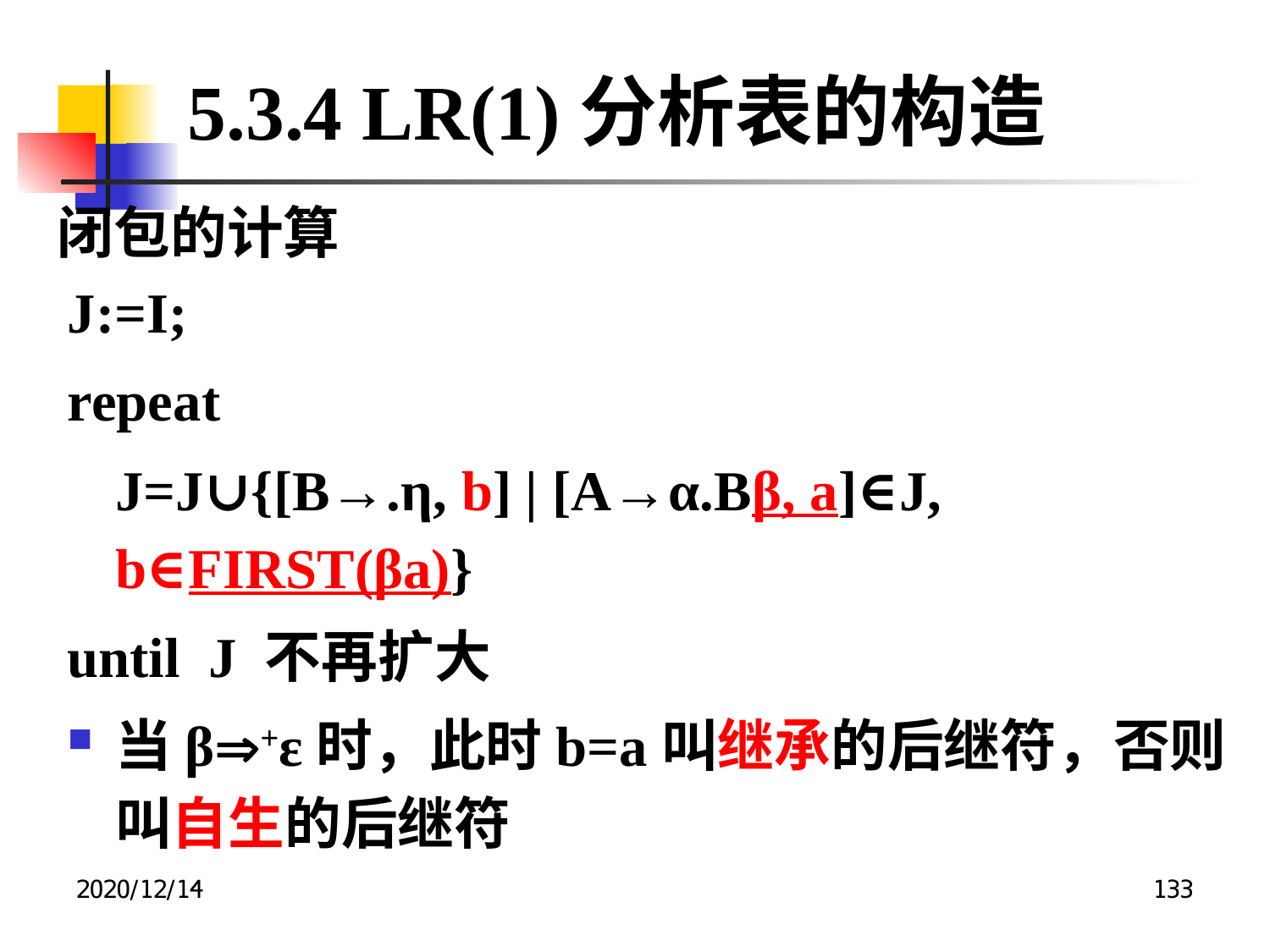

5.3.4 LR(1)分析表的构造
闭包的计算
J:=I;
repeat
J=J∪{[B→.η, b] | [A→α.Bβ, a]∈J,  b∈FIRST(βa)}
until  J 不再扩大
当β⇒+ε时，此时b=a叫继承的后继符，否则叫自生的后继符
2020/12/14
133